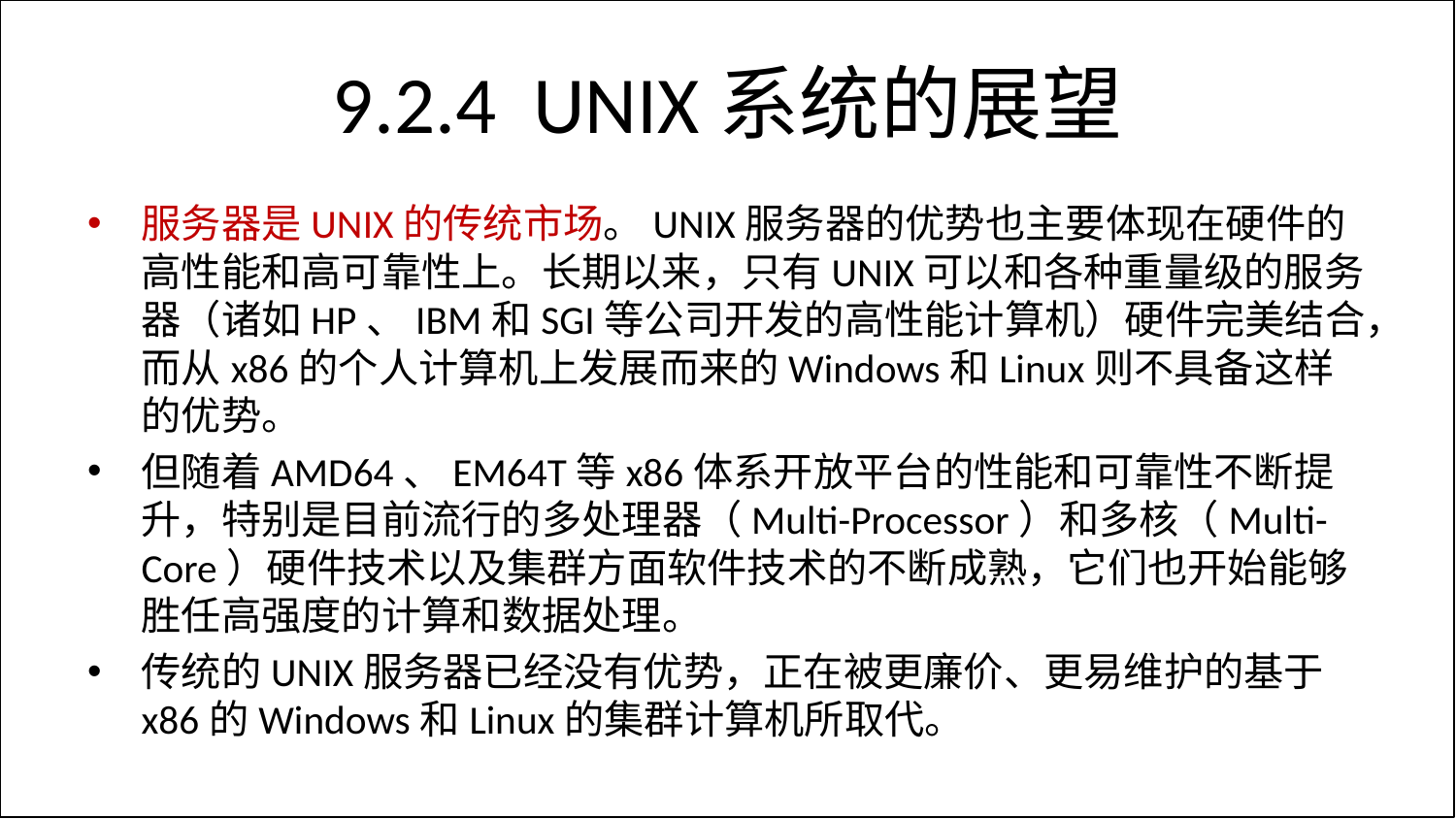

# 9.2.4  UNIX系统的展望
服务器是UNIX的传统市场。UNIX服务器的优势也主要体现在硬件的高性能和高可靠性上。长期以来，只有UNIX可以和各种重量级的服务器（诸如HP、IBM和SGI等公司开发的高性能计算机）硬件完美结合，而从x86的个人计算机上发展而来的Windows和Linux则不具备这样的优势。
但随着AMD64、EM64T等x86体系开放平台的性能和可靠性不断提升，特别是目前流行的多处理器（Multi-Processor）和多核（Multi-Core）硬件技术以及集群方面软件技术的不断成熟，它们也开始能够胜任高强度的计算和数据处理。
传统的UNIX服务器已经没有优势，正在被更廉价、更易维护的基于x86的Windows和Linux的集群计算机所取代。